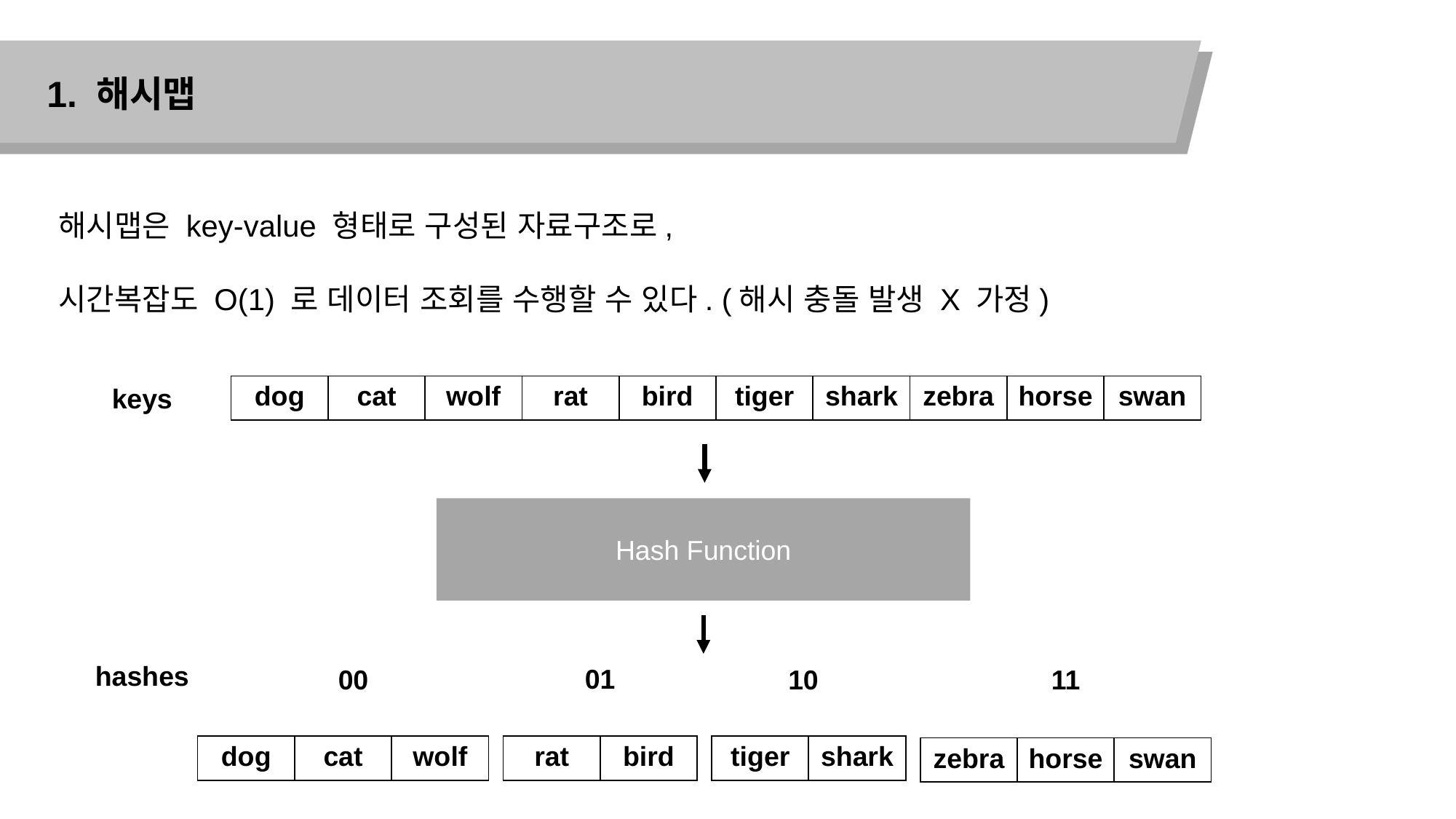

1. 해시맵
해시맵은 key-value 형태로 구성된 자료구조로,

시간복잡도 O(1) 로 데이터 조회를 수행할 수 있다. (해시 충돌 발생 X 가정)
| dog | cat | wolf | rat | bird | tiger | shark | zebra | horse | swan |
| --- | --- | --- | --- | --- | --- | --- | --- | --- | --- |
keys
Hash Function
hashes
01
00
10
11
| dog | cat | wolf |
| --- | --- | --- |
| rat | bird |
| --- | --- |
| tiger | shark |
| --- | --- |
| zebra | horse | swan |
| --- | --- | --- |